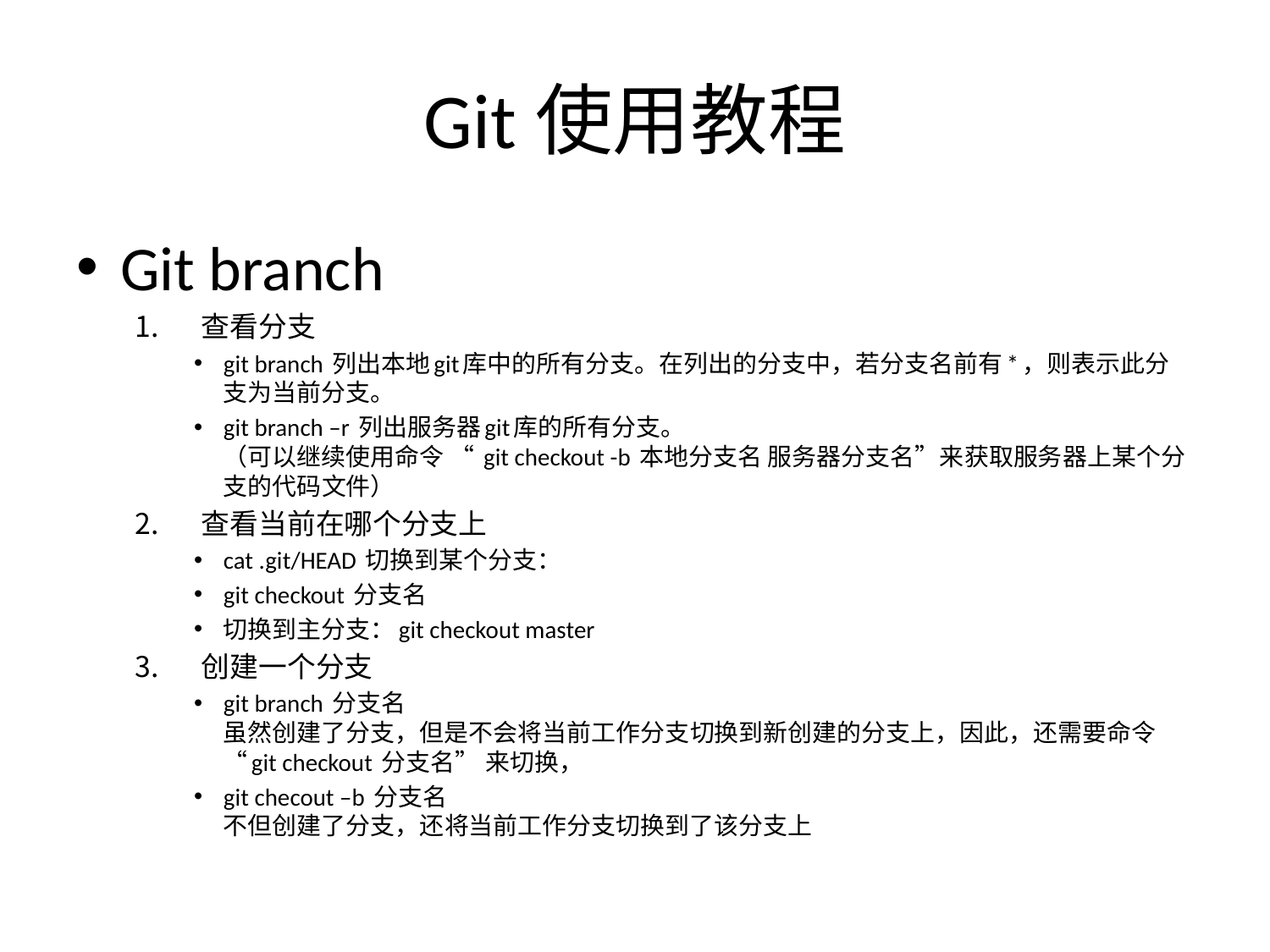

# Git使用教程
Git branch
查看分支
git branch 列出本地git库中的所有分支。在列出的分支中，若分支名前有*，则表示此分支为当前分支。
git branch –r 列出服务器git库的所有分支。 
（可以继续使用命令 “ git checkout -b 本地分支名 服务器分支名”来获取服务器上某个分支的代码文件）
查看当前在哪个分支上
cat .git/HEAD 切换到某个分支：
git checkout 分支名
切换到主分支：git checkout master
创建一个分支
git branch 分支名 
虽然创建了分支，但是不会将当前工作分支切换到新创建的分支上，因此，还需要命令“git checkout 分支名” 来切换，
git checout –b 分支名 
不但创建了分支，还将当前工作分支切换到了该分支上